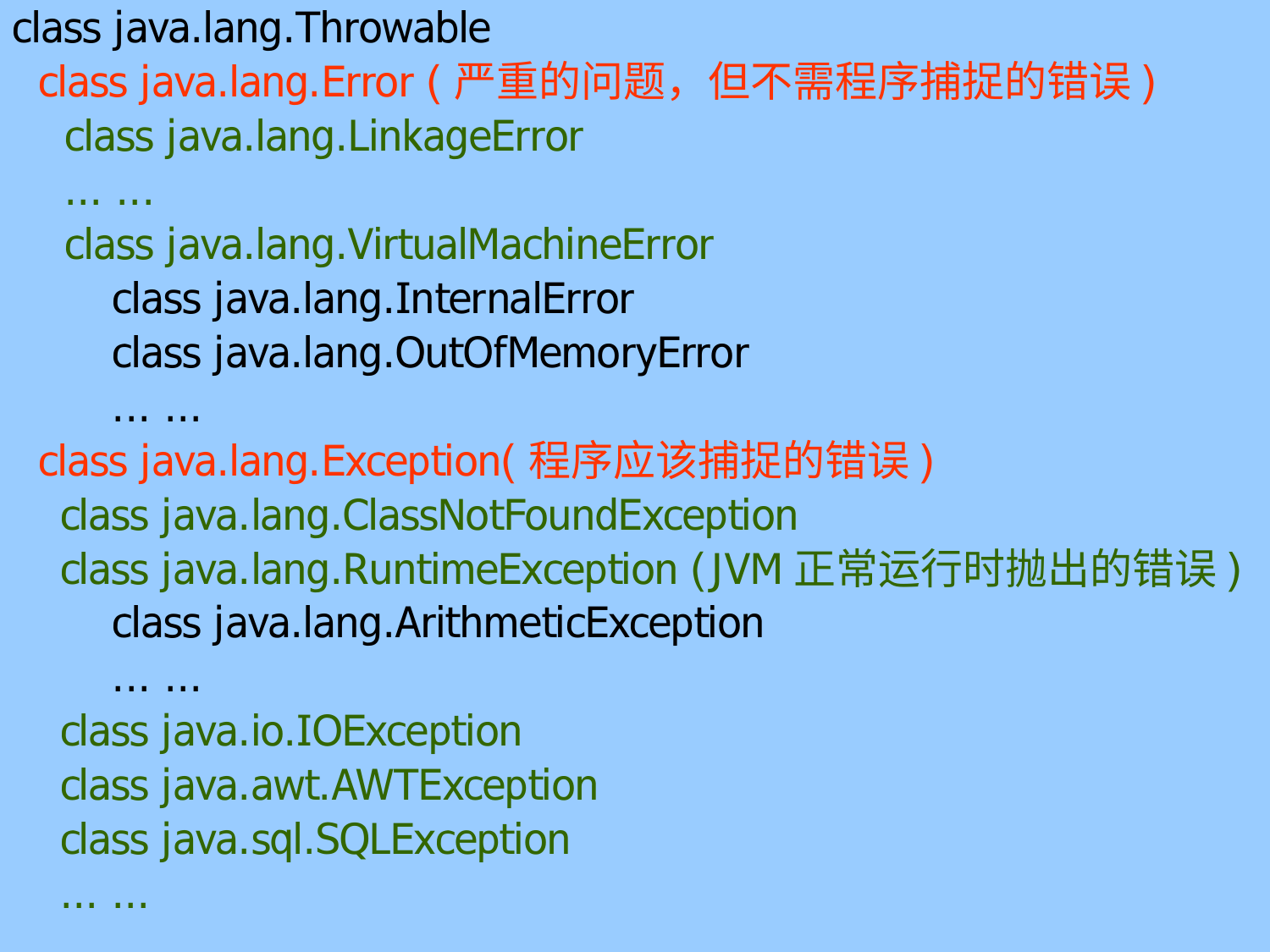

class java.lang.Throwable
  class java.lang.Error (严重的问题，但不需程序捕捉的错误)
    class java.lang.LinkageError
    ... ...
    class java.lang.VirtualMachineError
	    class java.lang.InternalError
	    class java.lang.OutOfMemoryError
	    ... ...
  class java.lang.Exception(程序应该捕捉的错误)
   	class java.lang.ClassNotFoundException
   	class java.lang.RuntimeException (JVM正常运行时抛出的错误)
   	    class java.lang.ArithmeticException
   	    ... ...
   	class java.io.IOException
   	class java.awt.AWTException
   	class java.sql.SQLException
   	... ...
#
14